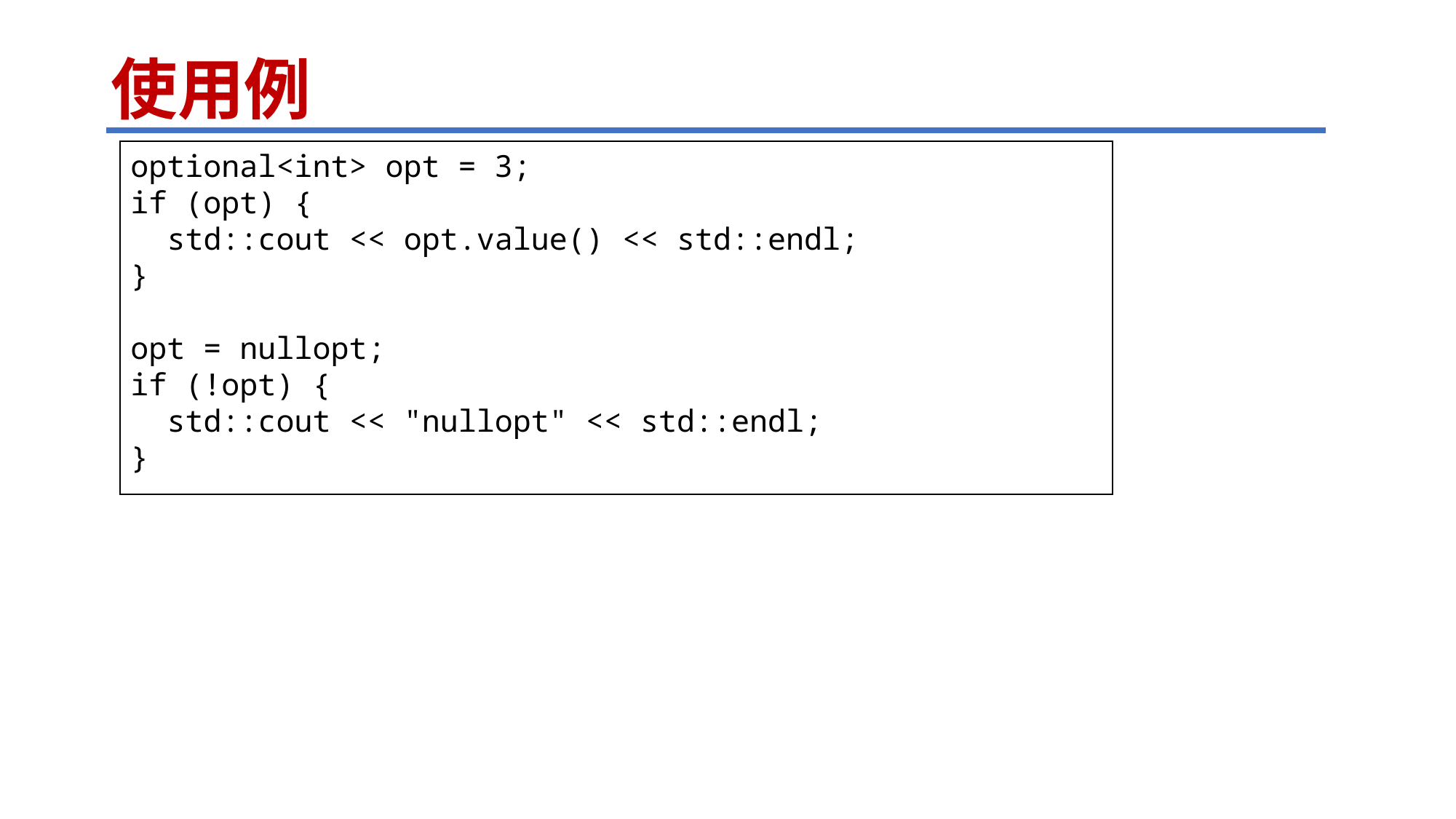

# 使用例
optional<int> opt = 3;
if (opt) {
  std::cout << opt.value() << std::endl;
}

opt = nullopt;
if (!opt) {
  std::cout << "nullopt" << std::endl;
}